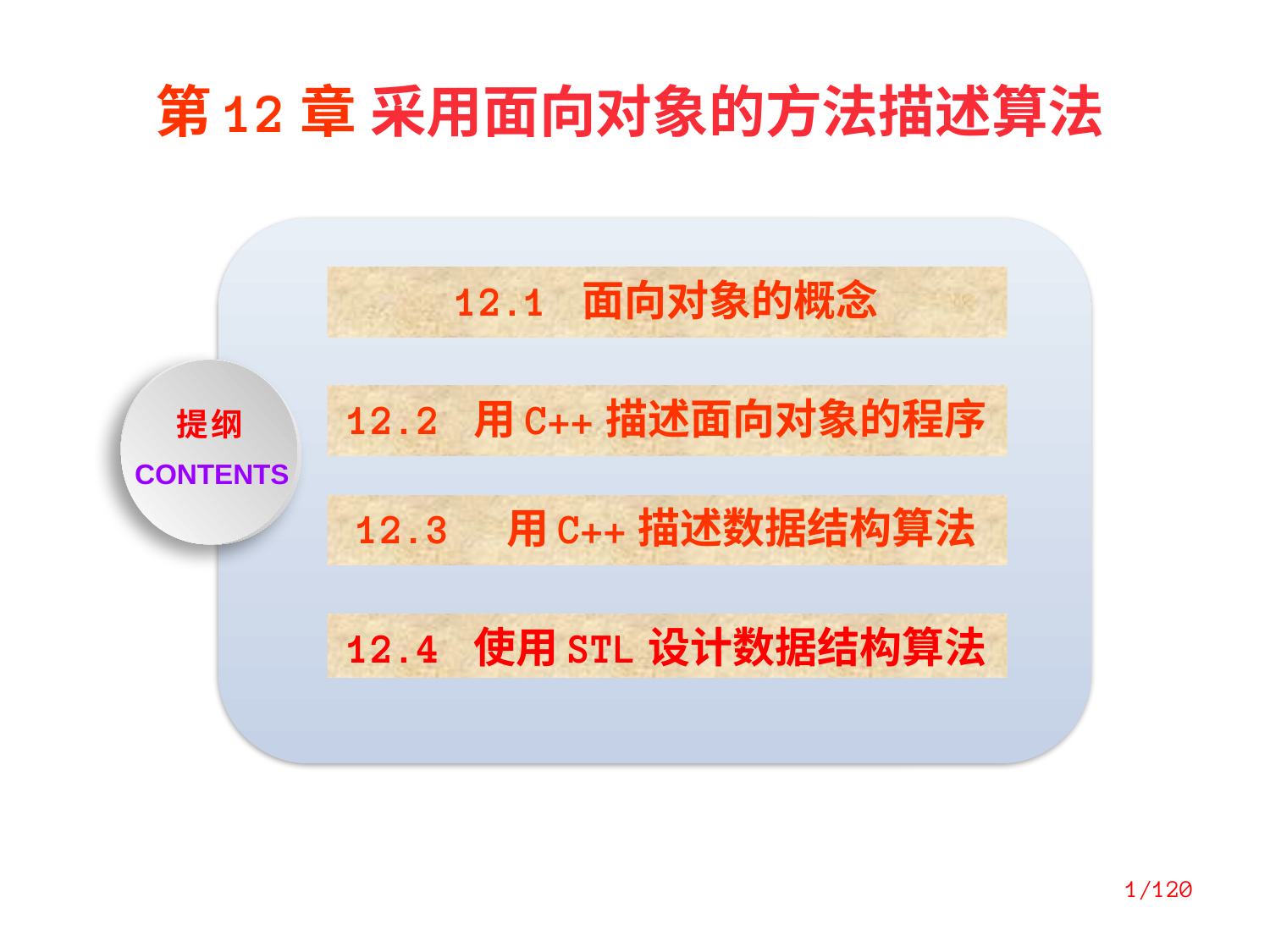

第12章 采用面向对象的方法描述算法

12.1 面向对象的概念

提纲
CONTENTS
12.2 用C++描述面向对象的程序
12.3  用C++描述数据结构算法
12.4 使用STL设计数据结构算法
1/120